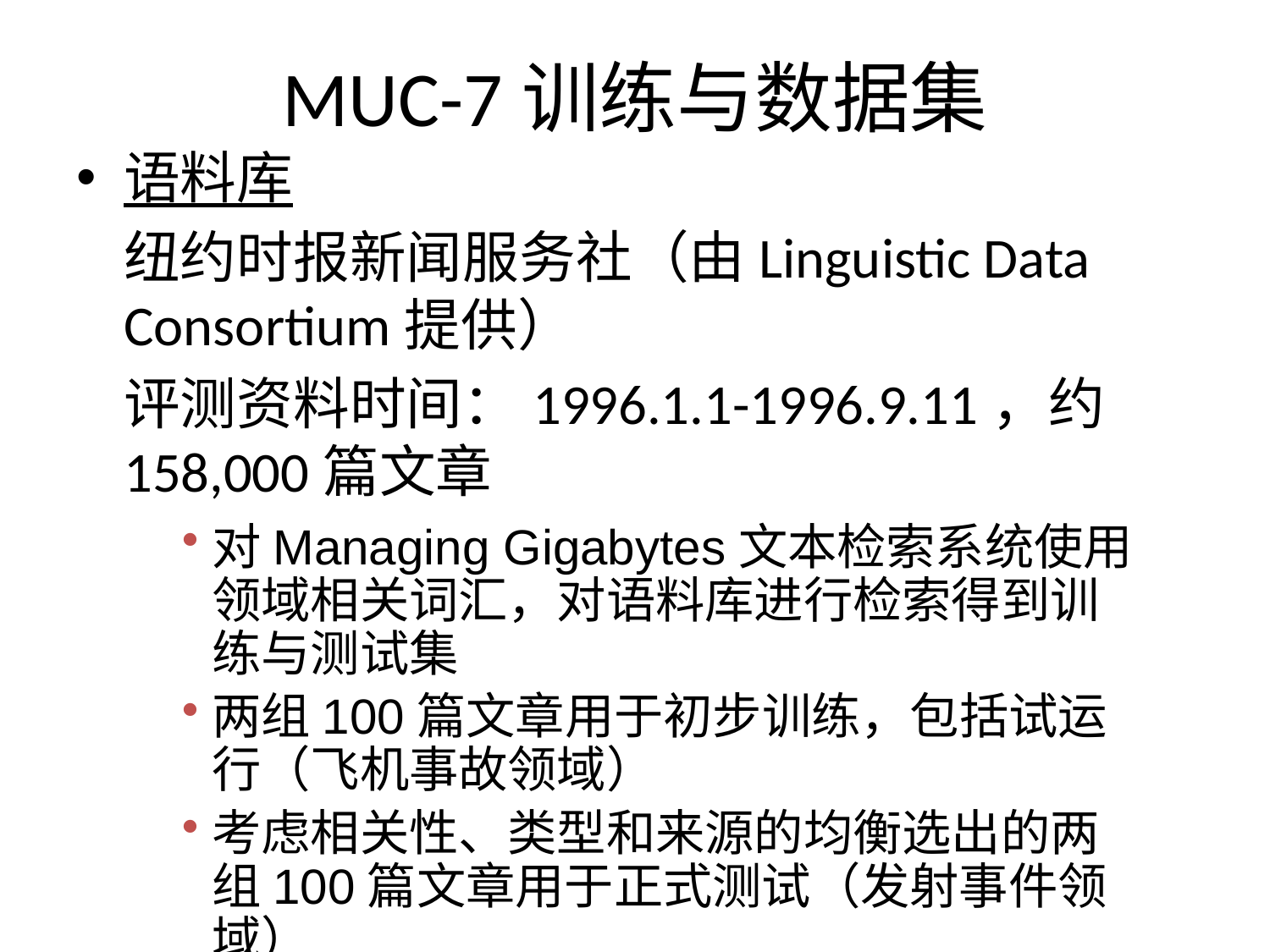

# MUC-7训练与数据集
语料库
	纽约时报新闻服务社（由Linguistic Data Consortium提供）
	评测资料时间：1996.1.1-1996.9.11，约158,000篇文章
对Managing Gigabytes文本检索系统使用领域相关词汇，对语料库进行检索得到训练与测试集
两组100篇文章用于初步训练，包括试运行（飞机事故领域）
考虑相关性、类型和来源的均衡选出的两组100篇文章用于正式测试（发射事件领域）